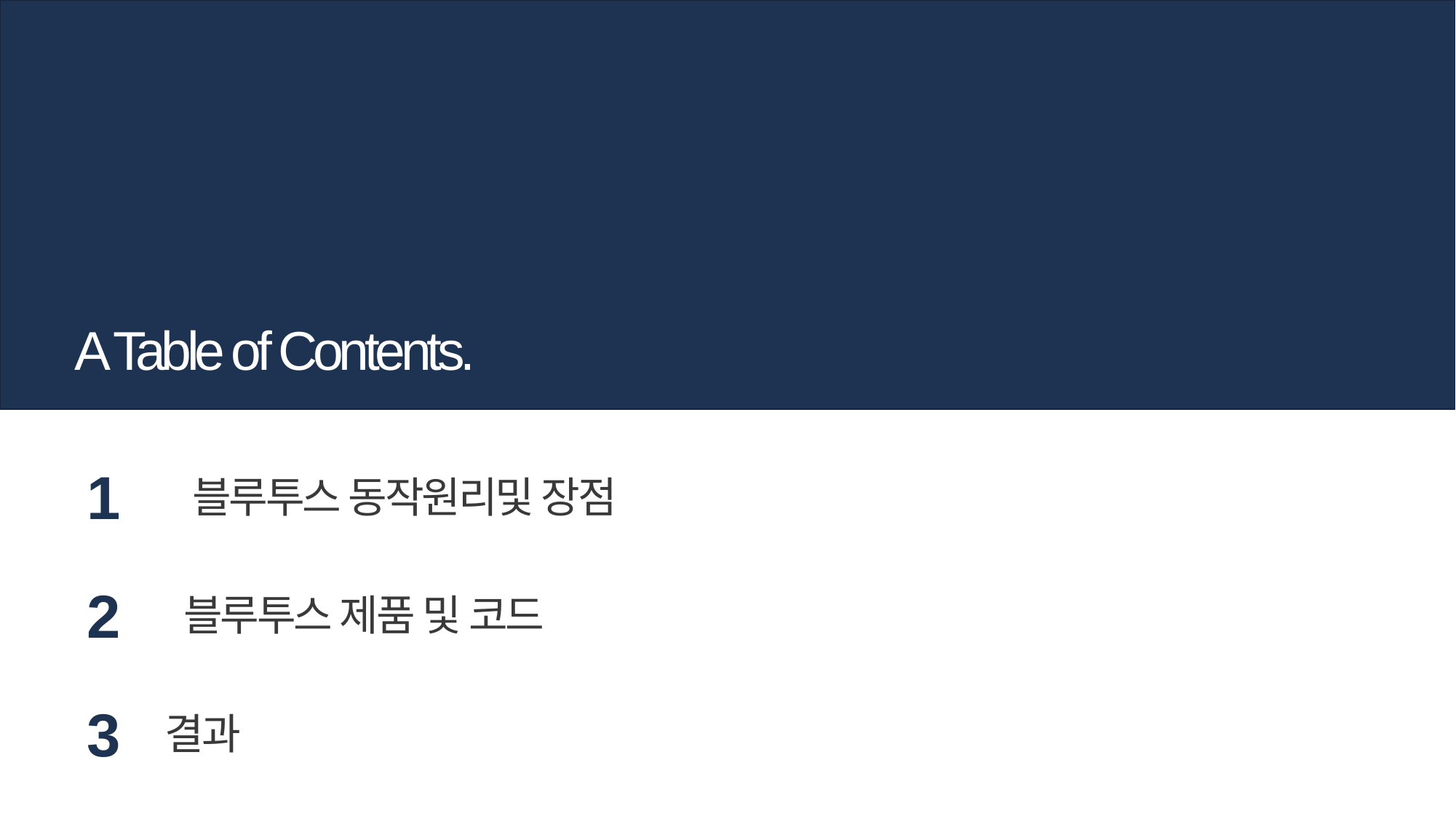

A Table of Contents.
1
블루투스 동작원리및 장점
2
블루투스 제품 및 코드
3
결과